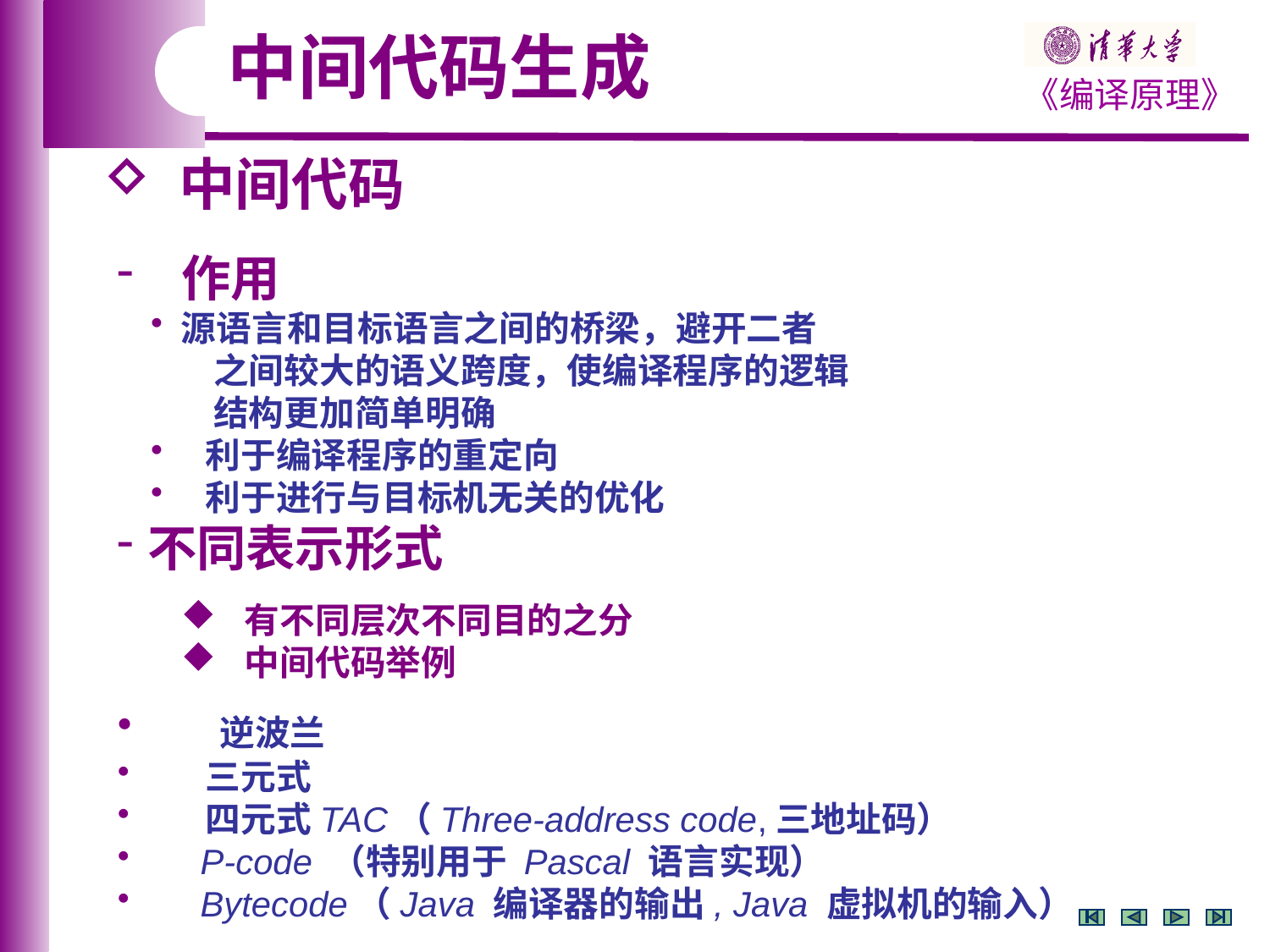

中间代码生成
 中间代码

  作用
源语言和目标语言之间的桥梁，避开二者
   之间较大的语义跨度，使编译程序的逻辑
   结构更加简单明确
  利于编译程序的重定向
  利于进行与目标机无关的优化
不同表示形式

有不同层次不同目的之分
中间代码举例

   逆波兰
  三元式
  四元式TAC（Three-address code,三地址码）
  P-code （特别用于 Pascal 语言实现）
  Bytecode（Java 编译器的输出, Java 虚拟机的输入）